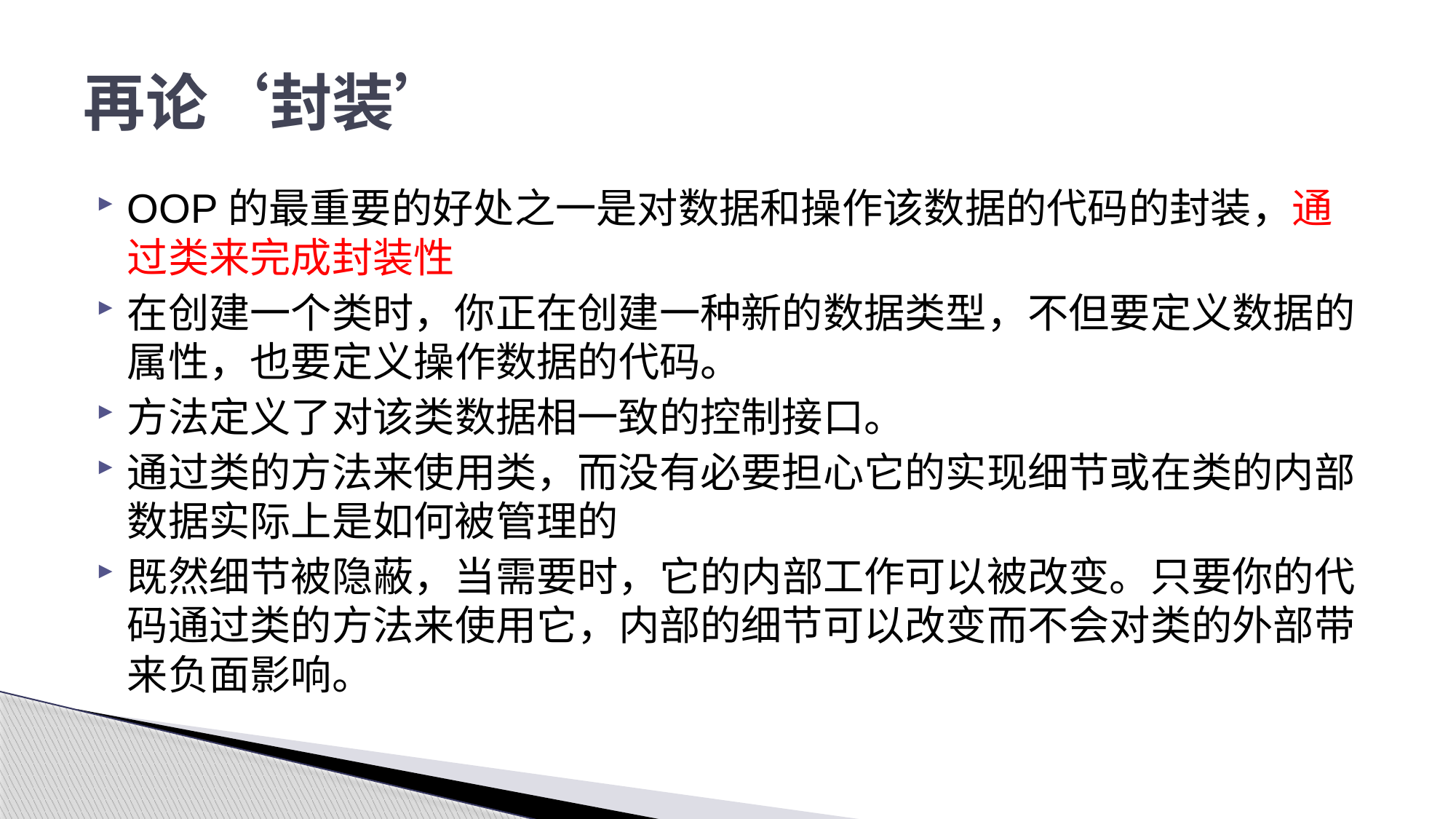

# 再论‘封装’
OOP的最重要的好处之一是对数据和操作该数据的代码的封装，通过类来完成封装性
在创建一个类时，你正在创建一种新的数据类型，不但要定义数据的属性，也要定义操作数据的代码。
方法定义了对该类数据相一致的控制接口。
通过类的方法来使用类，而没有必要担心它的实现细节或在类的内部数据实际上是如何被管理的
既然细节被隐蔽，当需要时，它的内部工作可以被改变。只要你的代码通过类的方法来使用它，内部的细节可以改变而不会对类的外部带来负面影响。